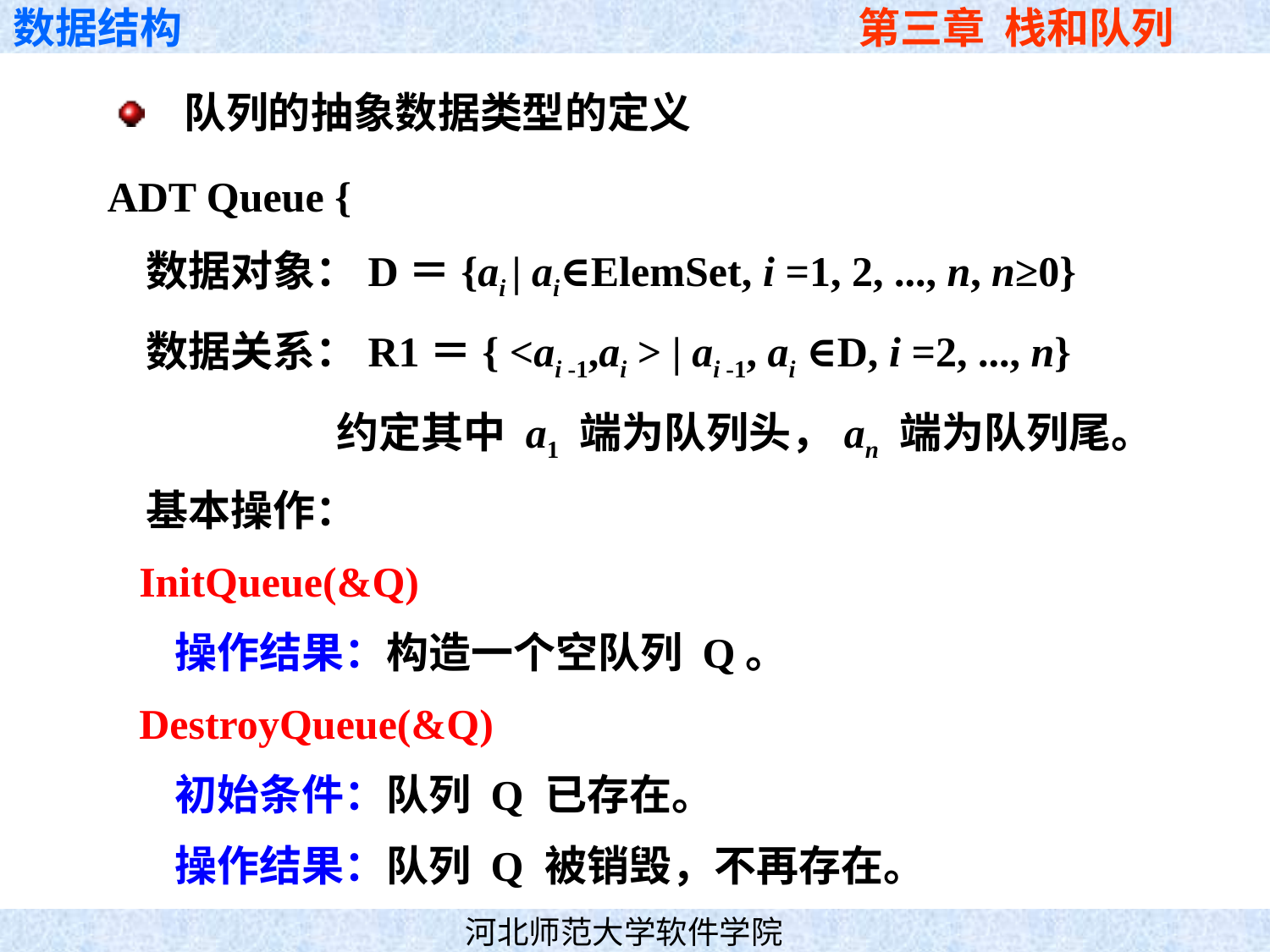

队列的抽象数据类型的定义
ADT Queue {
   数据对象：D＝{ai | ai∈ElemSet, i =1, 2, ..., n, n≥0}
   数据关系：R1＝{ <ai -1,ai > | ai -1, ai ∈D, i =2, ..., n}
                       约定其中 a1 端为队列头，an 端为队列尾。
   基本操作：
   InitQueue(&Q)
      操作结果：构造一个空队列 Q。
   DestroyQueue(&Q)
      初始条件：队列 Q 已存在。
      操作结果：队列 Q 被销毁，不再存在。